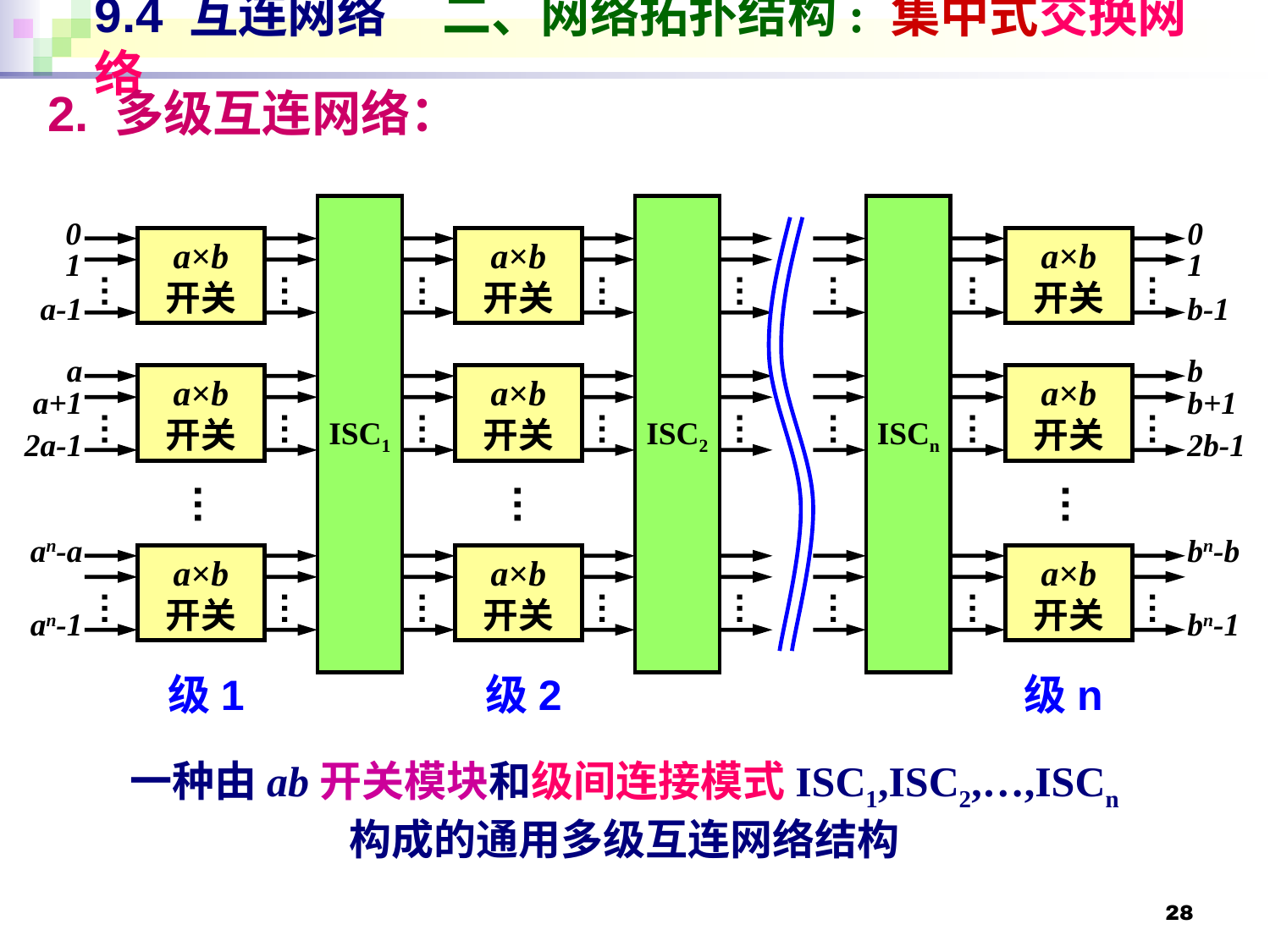

# 9.4 互连网络     二、网络拓扑结构: 集中式交换网络
2. 多级互连网络：

ISC1
ISC2
ISCn
0
0

a×b
开关
a×b
开关
a×b
开关
1

1

…
…
…
…
…
…
…
…
a-1
b-1

a
b
a×b
开关
a×b
开关
a×b
开关
a+1

b+1

…
…
…
…
…
…
…
…
2a-1
2b-1

…
…
…
an-a
bn-b
a×b
开关
a×b
开关
a×b
开关

…
…
…
…
…
…
…
…
an-1
bn-1

级1
级2
级n
一种由ab开关模块和级间连接模式ISC1,ISC2,…,ISCn
构成的通用多级互连网络结构
28